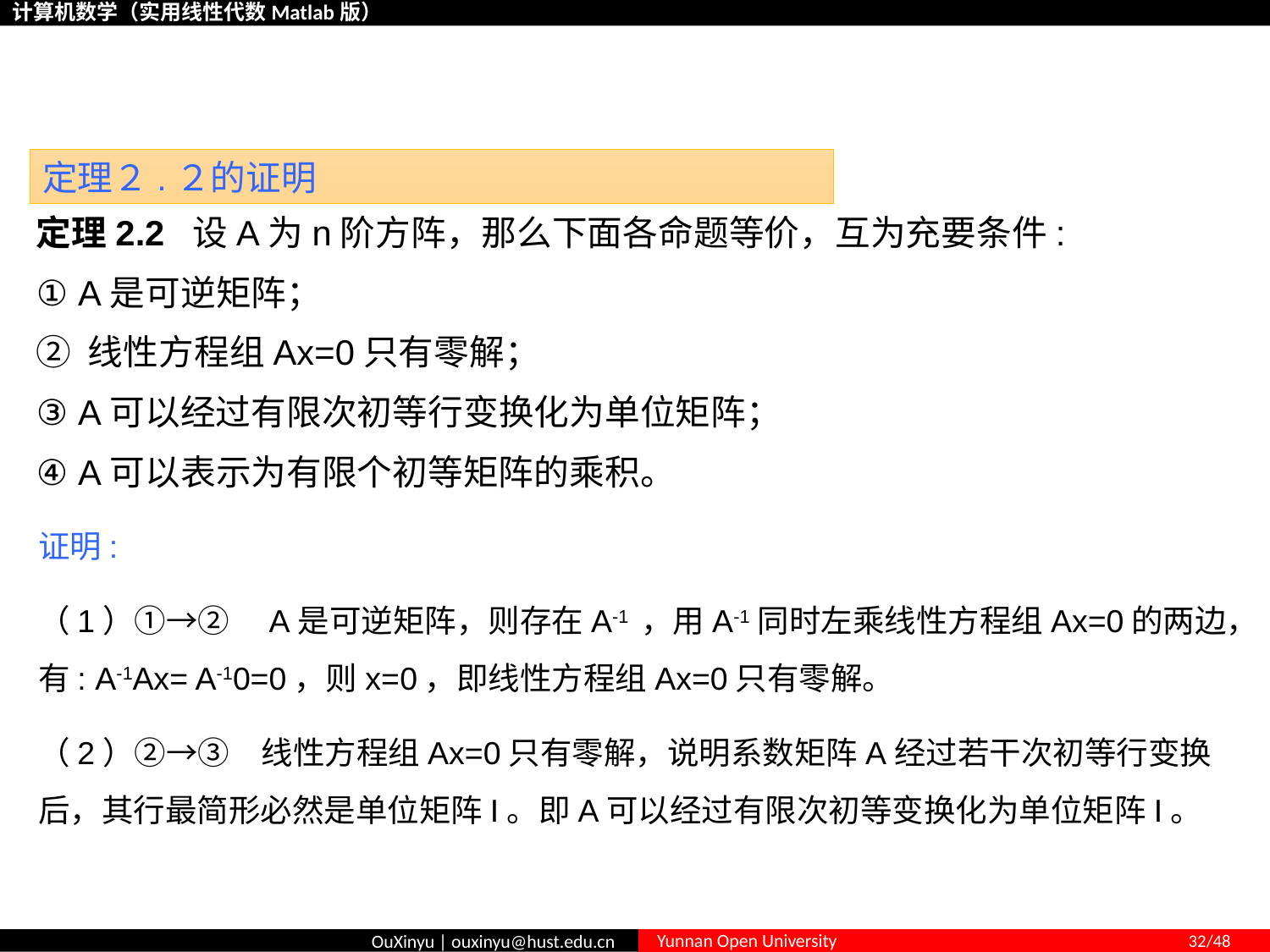

# 2.4  初等矩阵
定理２.２的证明
定理2.2  设A为n阶方阵，那么下面各命题等价，互为充要条件:
① A是可逆矩阵；
② 线性方程组Ax=0只有零解；
③ A可以经过有限次初等行变换化为单位矩阵；
④ A可以表示为有限个初等矩阵的乘积。

证明:
（1）①→②　A是可逆矩阵，则存在A-1 ，用A-1同时左乘线性方程组Ax=0的两边，有: A-1Ax= A-10=0，则x=0，即线性方程组Ax=0只有零解。
（2）②→③　线性方程组Ax=0只有零解，说明系数矩阵A经过若干次初等行变换后，其行最简形必然是单位矩阵I。即A可以经过有限次初等变换化为单位矩阵I。